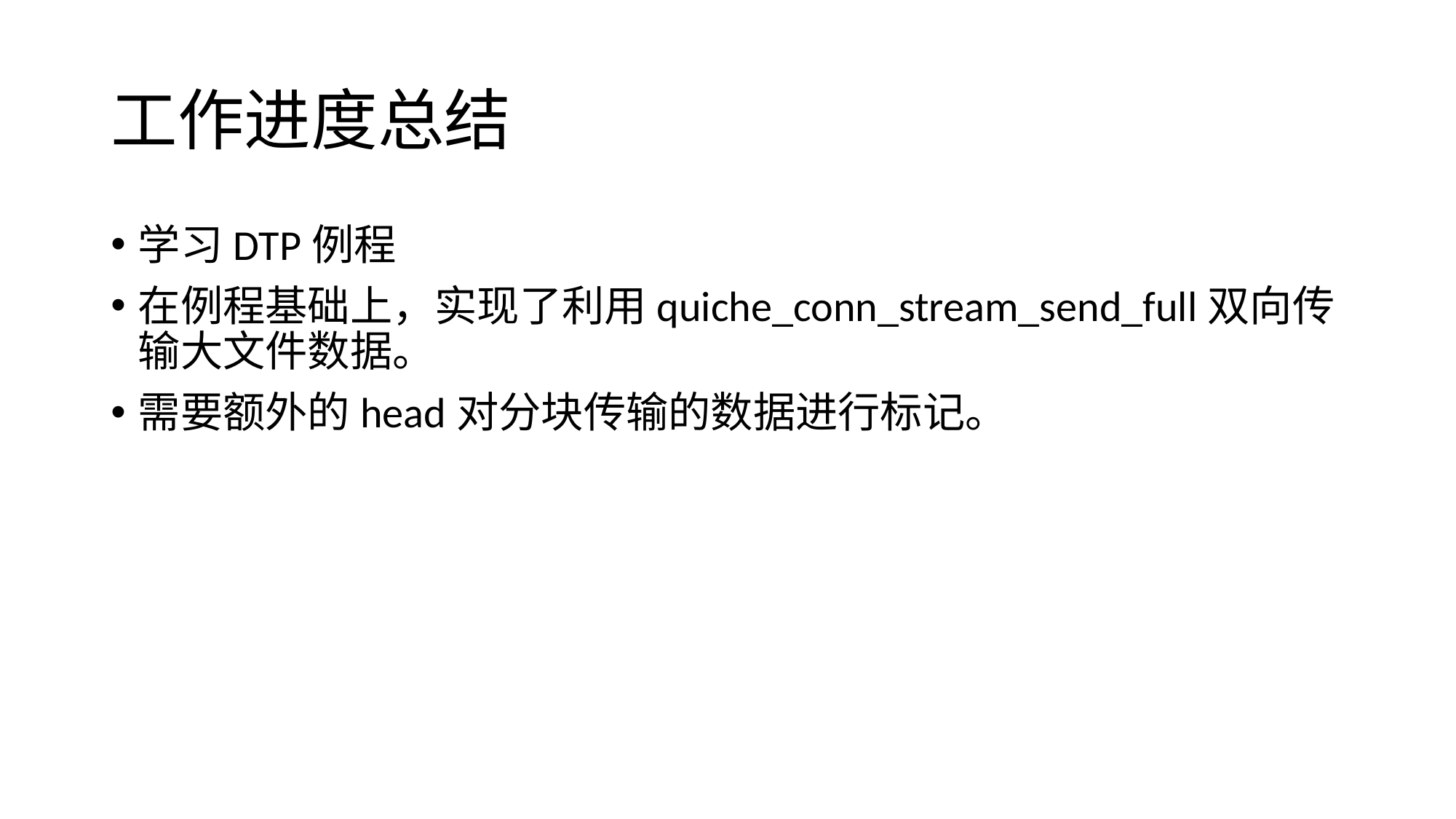

# 工作进度总结
学习DTP例程
在例程基础上，实现了利用quiche_conn_stream_send_full双向传输大文件数据。
需要额外的head对分块传输的数据进行标记。